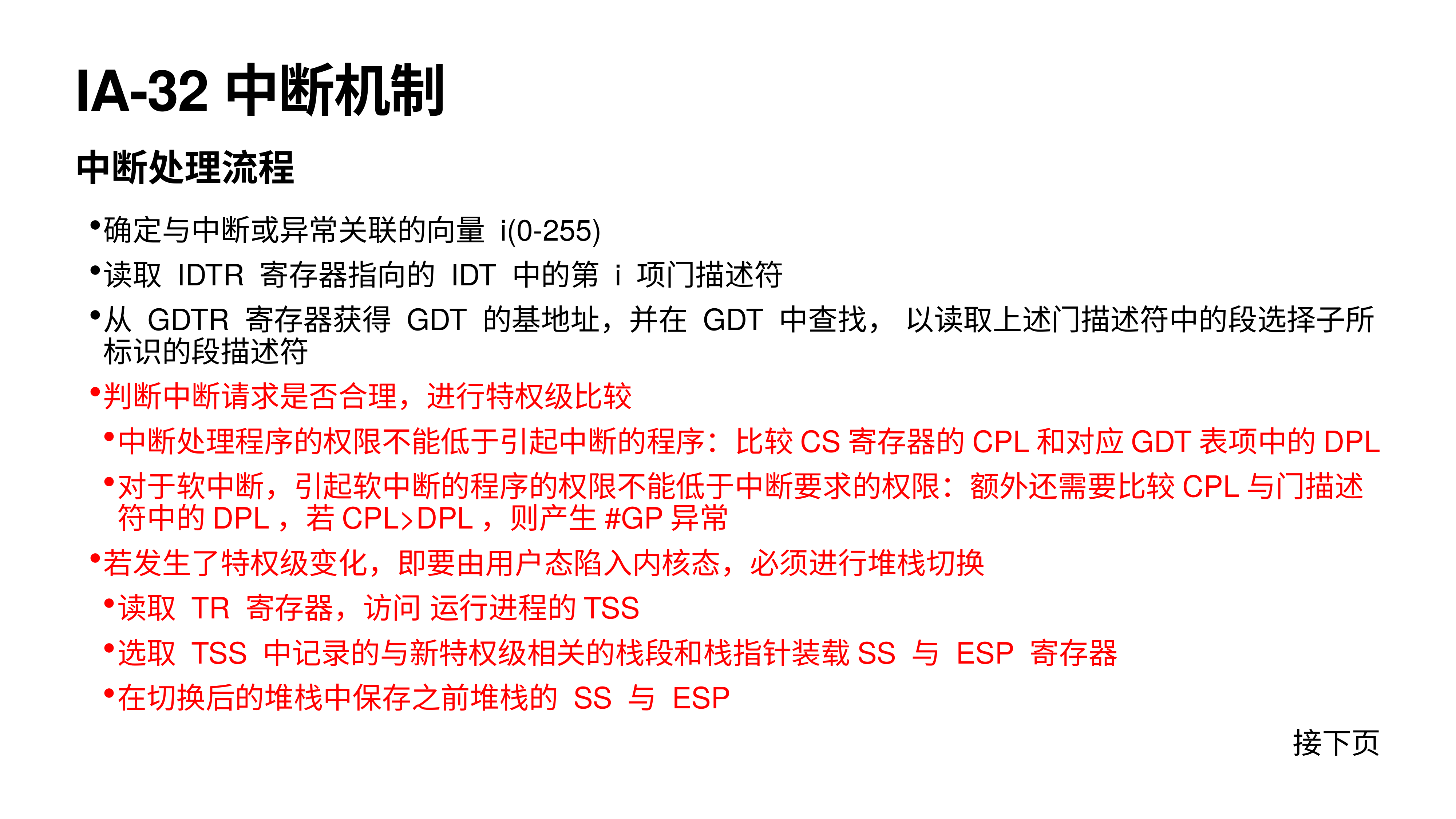

# IA-32中断机制
中断处理流程

确定与中断或异常关联的向量 i(0-255)
读取 IDTR 寄存器指向的 IDT 中的第 i 项门描述符
从 GDTR 寄存器获得 GDT 的基地址，并在 GDT 中查找， 以读取上述⻔描述符中的段选择子所标识的段描述符
判断中断请求是否合理，进行特权级比较
中断处理程序的权限不能低于引起中断的程序：比较CS寄存器的CPL和对应GDT表项中的DPL
对于软中断，引起软中断的程序的权限不能低于中断要求的权限：额外还需要比较CPL与门描述符中的DPL，若CPL>DPL，则产生#GP异常
若发生了特权级变化，即要由用户态陷入内核态，必须进行堆栈切换
读取 TR 寄存器，访问 运行进程的TSS
选取 TSS 中记录的与新特权级相关的栈段和栈指针装载SS 与 ESP 寄存器
在切换后的堆栈中保存之前堆栈的 SS 与 ESP
接下页